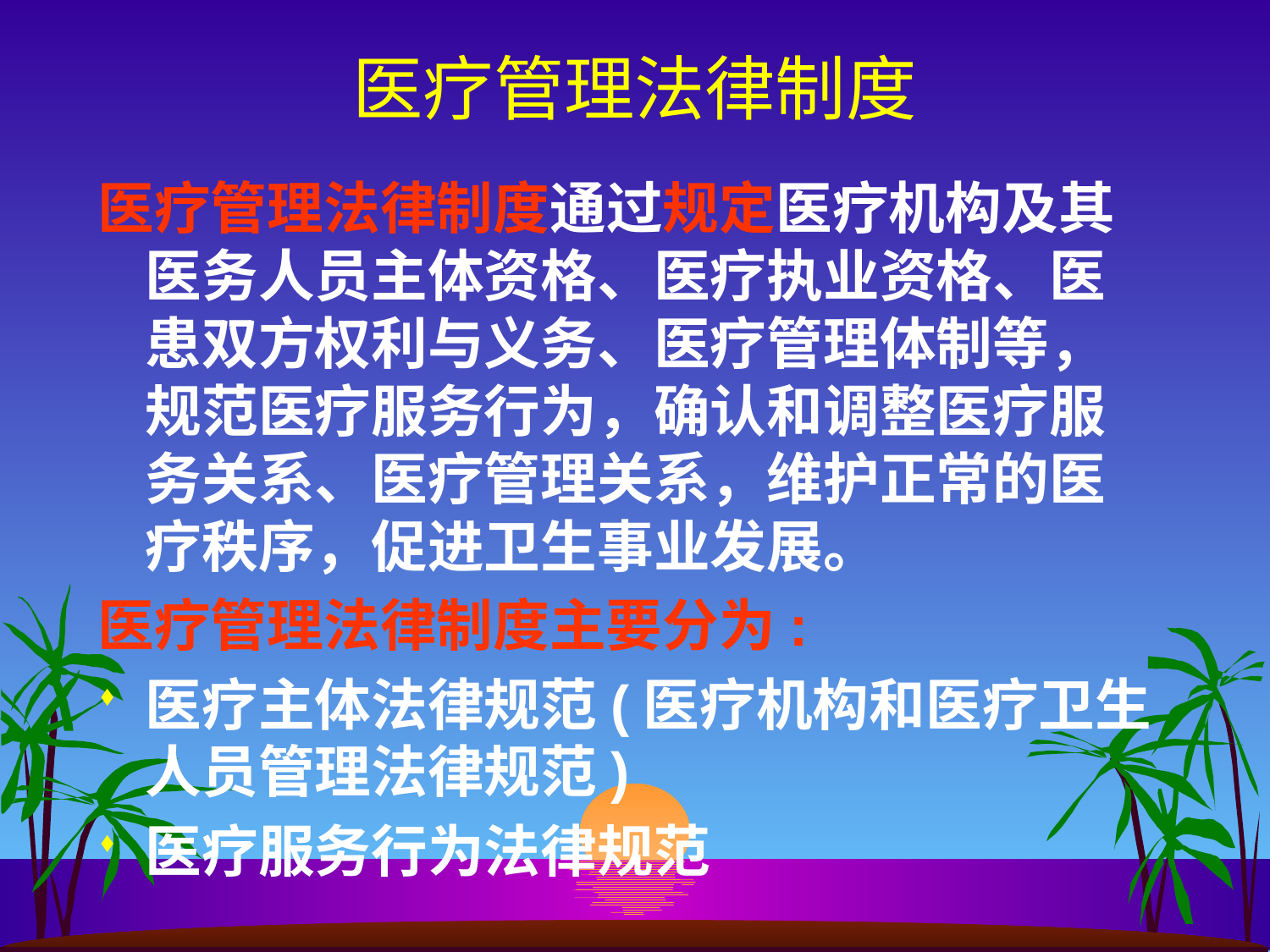

# 医疗管理法律制度
医疗管理法律制度通过规定医疗机构及其医务人员主体资格、医疗执业资格、医患双方权利与义务、医疗管理体制等，规范医疗服务行为，确认和调整医疗服务关系、医疗管理关系，维护正常的医疗秩序，促进卫生事业发展。
医疗管理法律制度主要分为:
医疗主体法律规范(医疗机构和医疗卫生人员管理法律规范)
医疗服务行为法律规范

​